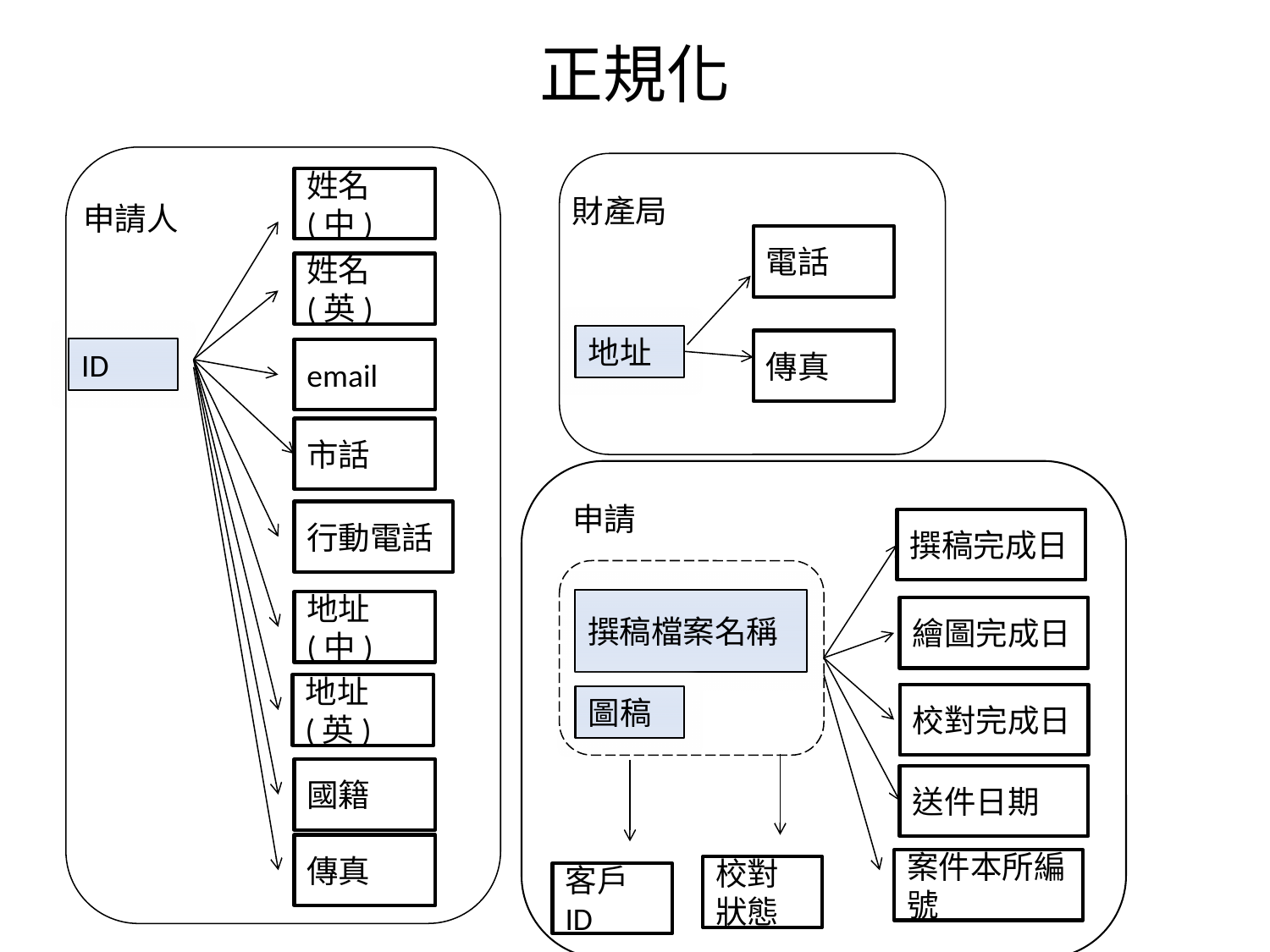

# 正規化

姓名(中)
申請人
姓名(英)
ID
email
市話
行動電話
地址(中)
地址(英)
國籍
傳真

財產局
電話
地址
傳真

申請
撰稿完成日

繪圖完成日
校對完成日
送件日期
撰稿檔案名稱
圖稿
案件本所編號
校對狀態
客戶ID